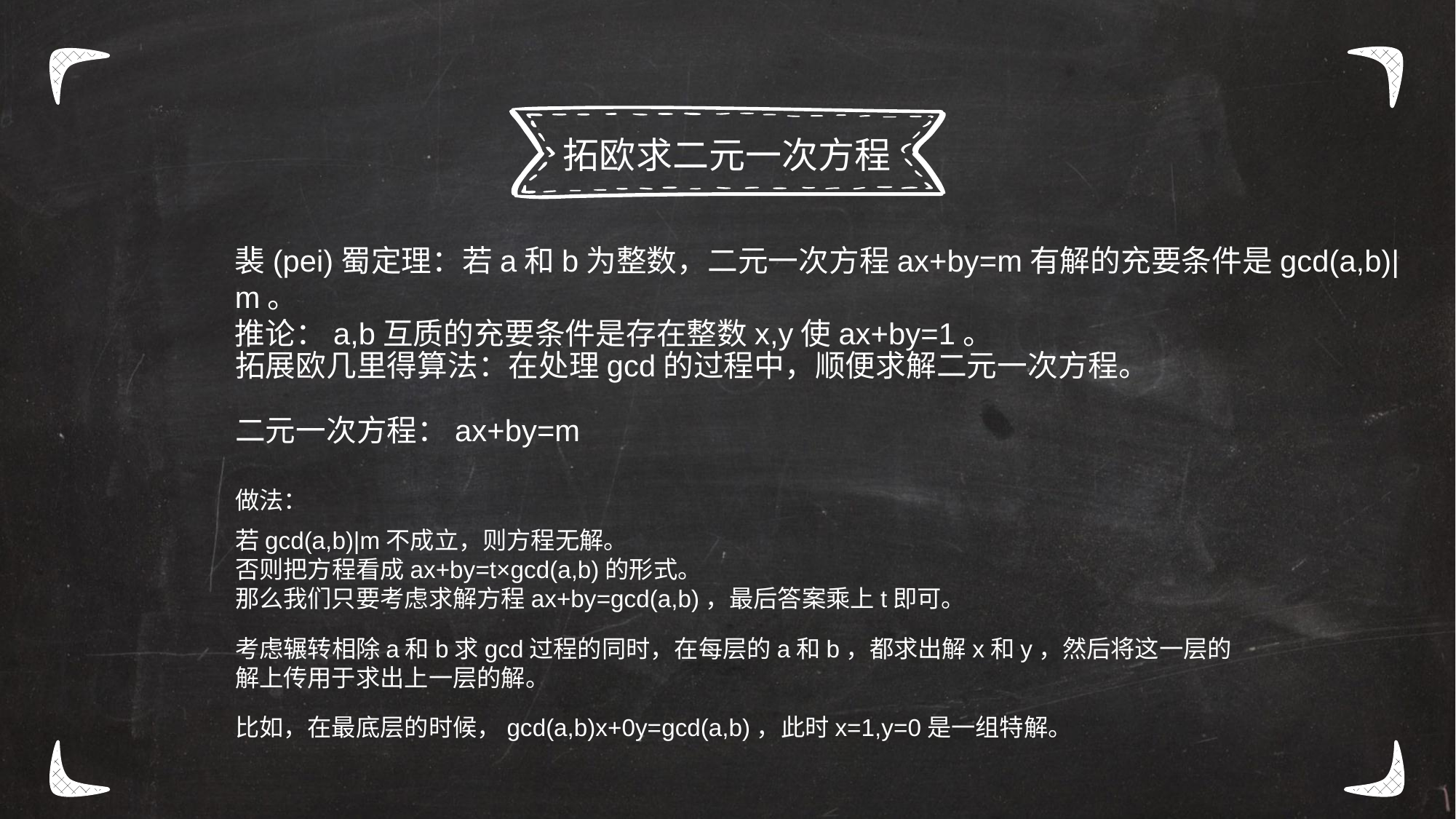

拓欧求二元一次方程
裴(pei)蜀定理：若a和b为整数，二元一次方程ax+by=m有解的充要条件是gcd(a,b)|m。
推论：a,b互质的充要条件是存在整数x,y使ax+by=1。
拓展欧几里得算法：在处理gcd的过程中，顺便求解二元一次方程。
二元一次方程：ax+by=m
做法：
若gcd(a,b)|m不成立，则方程无解。
否则把方程看成ax+by=t×gcd(a,b)的形式。
那么我们只要考虑求解方程ax+by=gcd(a,b)，最后答案乘上t即可。
考虑辗转相除a和b求gcd过程的同时，在每层的a和b，都求出解x和y，然后将这一层的解上传用于求出上一层的解。
比如，在最底层的时候，gcd(a,b)x+0y=gcd(a,b)，此时x=1,y=0是一组特解。